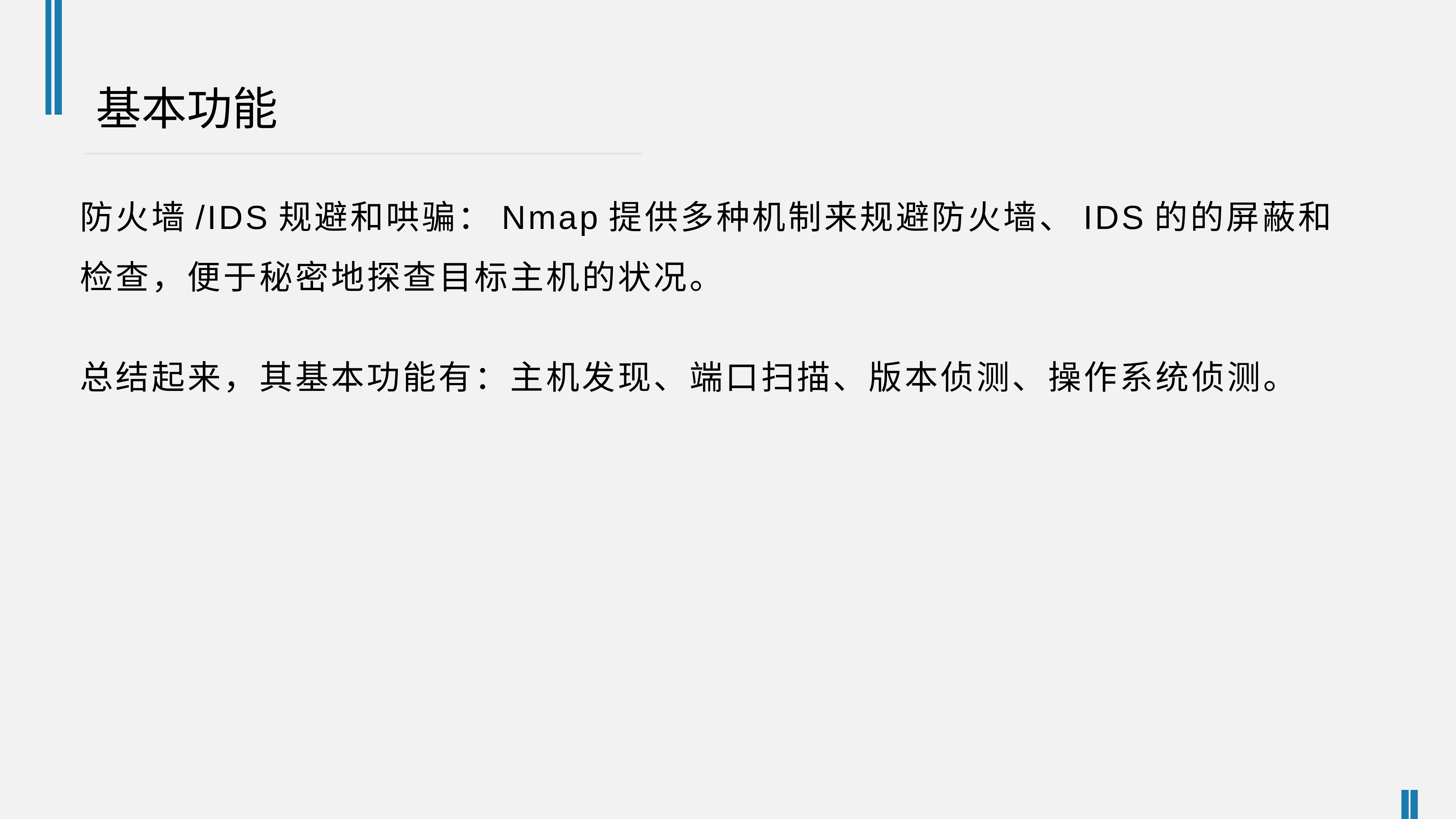

基本功能
防火墙/IDS规避和哄骗：Nmap提供多种机制来规避防火墙、IDS的的屏蔽和检查，便于秘密地探查目标主机的状况。

总结起来，其基本功能有：主机发现、端口扫描、版本侦测、操作系统侦测。